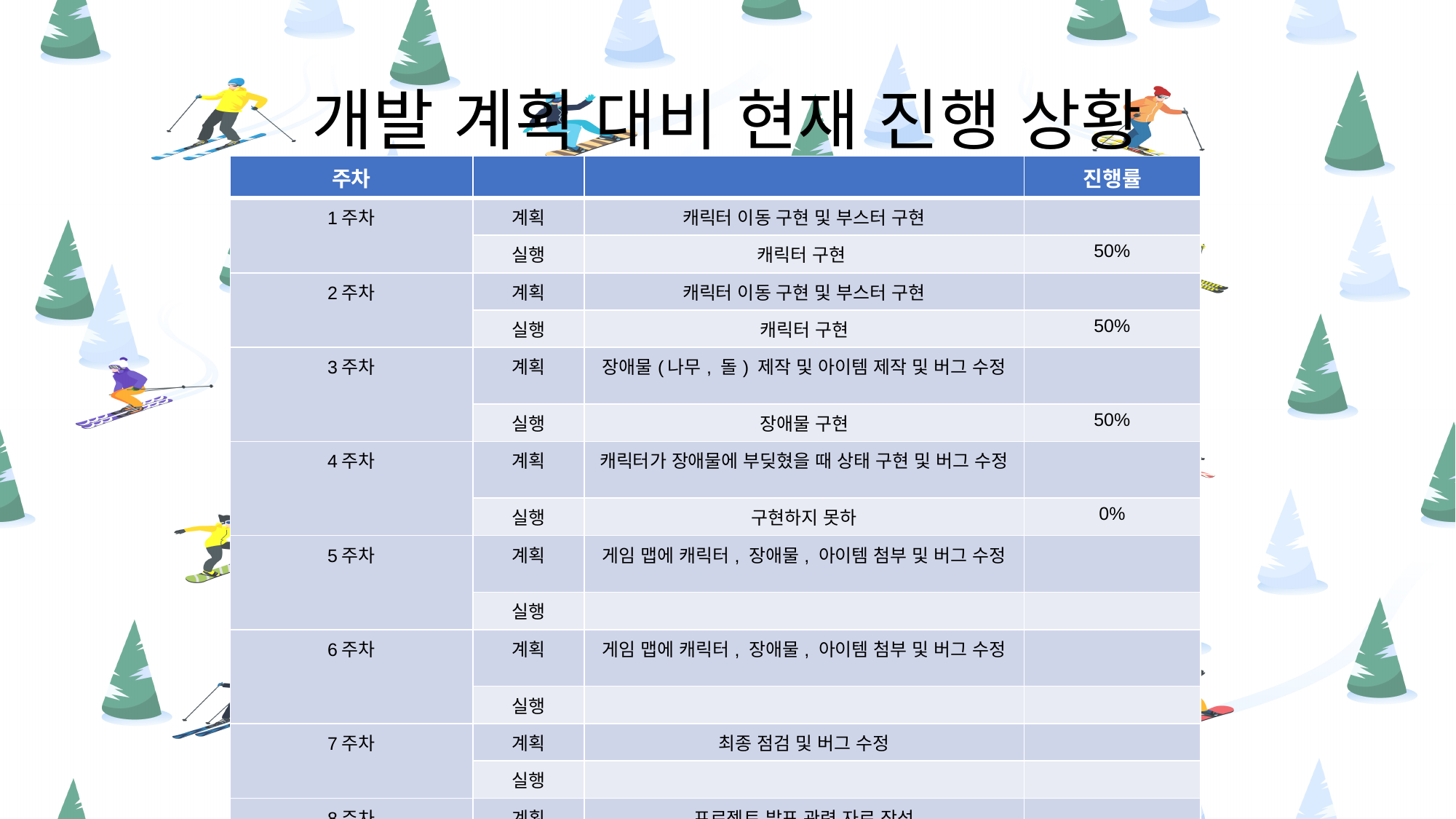

# 개발 계획 대비 현재 진행 상황
| 주차 |  |  | 진행률 |
| --- | --- | --- | --- |
| 1주차 | 계획 | 캐릭터 이동 구현 및 부스터 구현 |  |
|  | 실행 | 캐릭터 구현 | 50% |
| 2주차 | 계획 | 캐릭터 이동 구현 및 부스터 구현 |  |
|  | 실행 | 캐릭터 구현 | 50% |
| 3주차 | 계획 | 장애물(나무, 돌) 제작 및 아이템 제작 및 버그 수정 |  |
|  | 실행 | 장애물 구현 | 50% |
| 4주차 | 계획 | 캐릭터가 장애물에 부딪혔을 때 상태 구현 및 버그 수정 |  |
|  | 실행 | 구현하지 못하 | 0% |
| 5주차 | 계획 | 게임 맵에 캐릭터, 장애물, 아이템 첨부 및 버그 수정 |  |
|  | 실행 |  |  |
| 6주차 | 계획 | 게임 맵에 캐릭터, 장애물, 아이템 첨부 및 버그 수정 |  |
|  | 실행 |  |  |
| 7주차 | 계획 | 최종 점검 및 버그 수정 |  |
|  | 실행 |  |  |
| 8주차 | 계획 | 프로젝트 발표 관련 자료 작성 |  |
|  | 실행 |  |  |